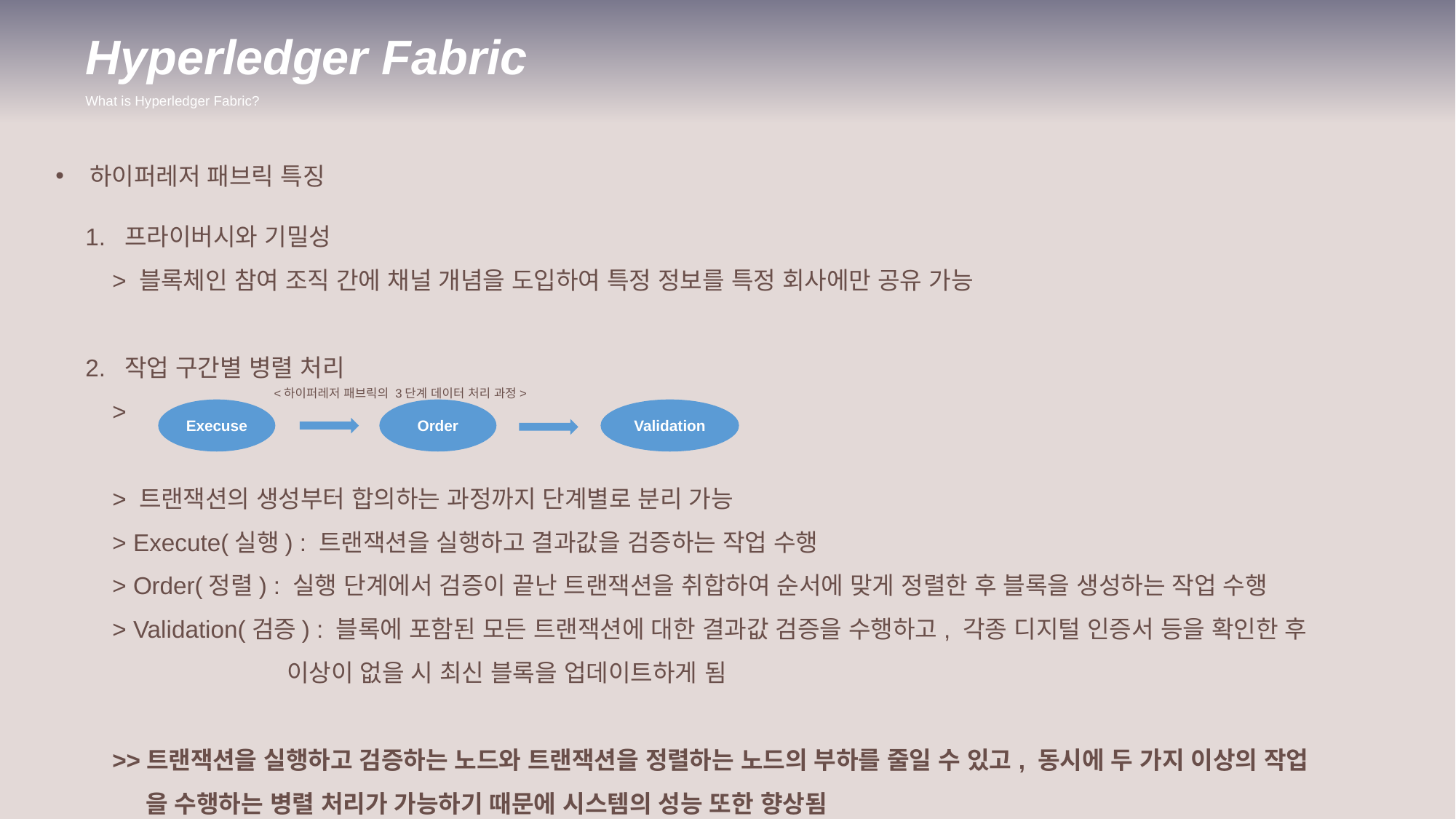

Hyperledger Fabric
What is Hyperledger Fabric?
하이퍼레저 패브릭 특징
1.  프라이버시와 기밀성
    > 블록체인 참여 조직 간에 채널 개념을 도입하여 특정 정보를 특정 회사에만 공유 가능

2.  작업 구간별 병렬 처리
    >

    > 트랜잭션의 생성부터 합의하는 과정까지 단계별로 분리 가능
    > Execute(실행) : 트랜잭션을 실행하고 결과값을 검증하는 작업 수행
    > Order(정렬) : 실행 단계에서 검증이 끝난 트랜잭션을 취합하여 순서에 맞게 정렬한 후 블록을 생성하는 작업 수행
    > Validation(검증) : 블록에 포함된 모든 트랜잭션에 대한 결과값 검증을 수행하고, 각종 디지털 인증서 등을 확인한 후
                              이상이 없을 시 최신 블록을 업데이트하게 됨

    >>트랜잭션을 실행하고 검증하는 노드와 트랜잭션을 정렬하는 노드의 부하를 줄일 수 있고, 동시에 두 가지 이상의 작업
         을 수행하는 병렬 처리가 가능하기 때문에 시스템의 성능 또한 향상됨
<하이퍼레저 패브릭의 3단계 데이터 처리 과정>
Execuse
Order
Validation